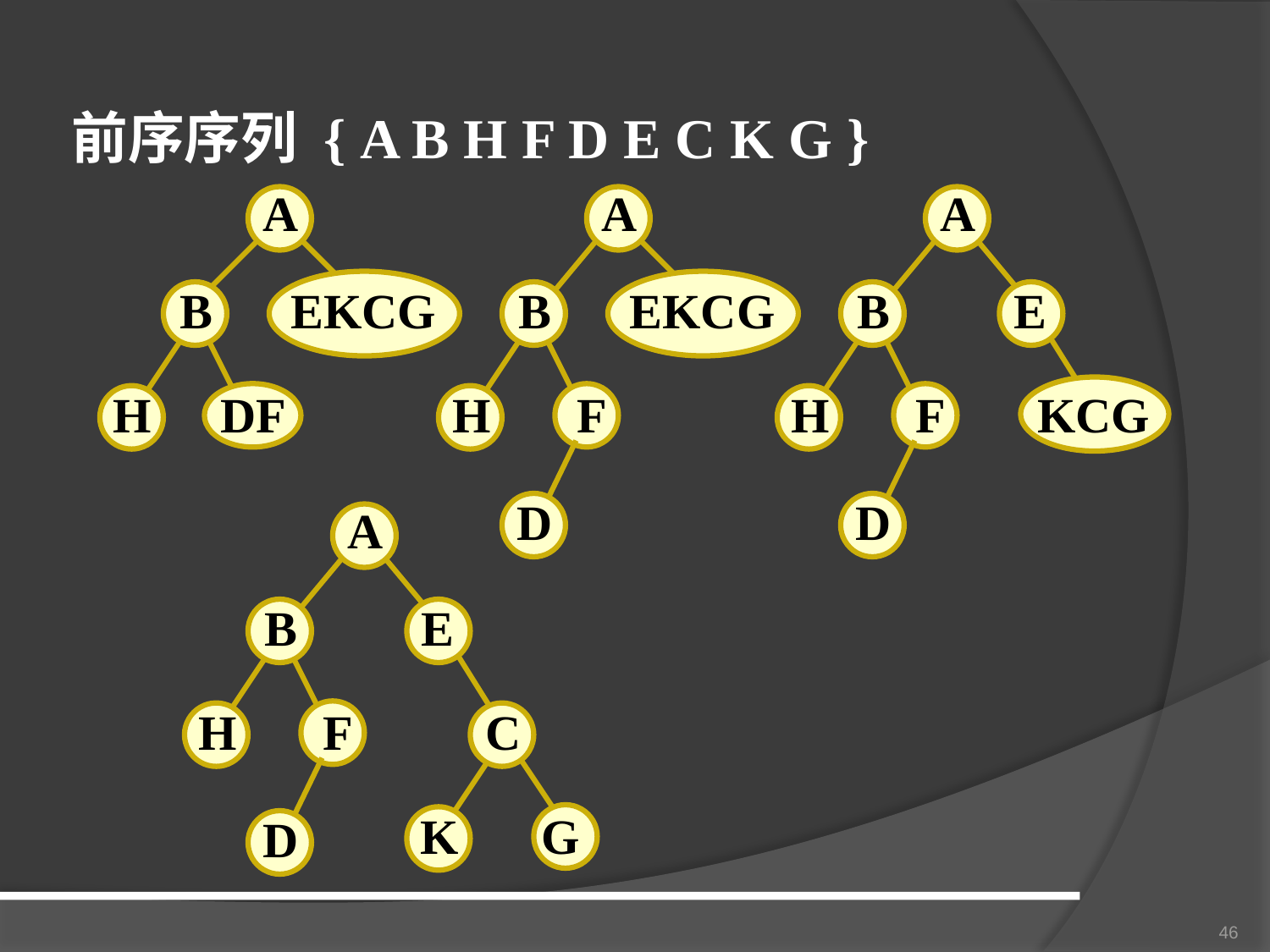

# 前序序列 { A B H F D E C K G }
A
A
A

B
EKCG
B
EKCG
B
E

H
DF
H
F
H
F

KCG

D
D
A

B
E

H
F
C

K
G
D

46